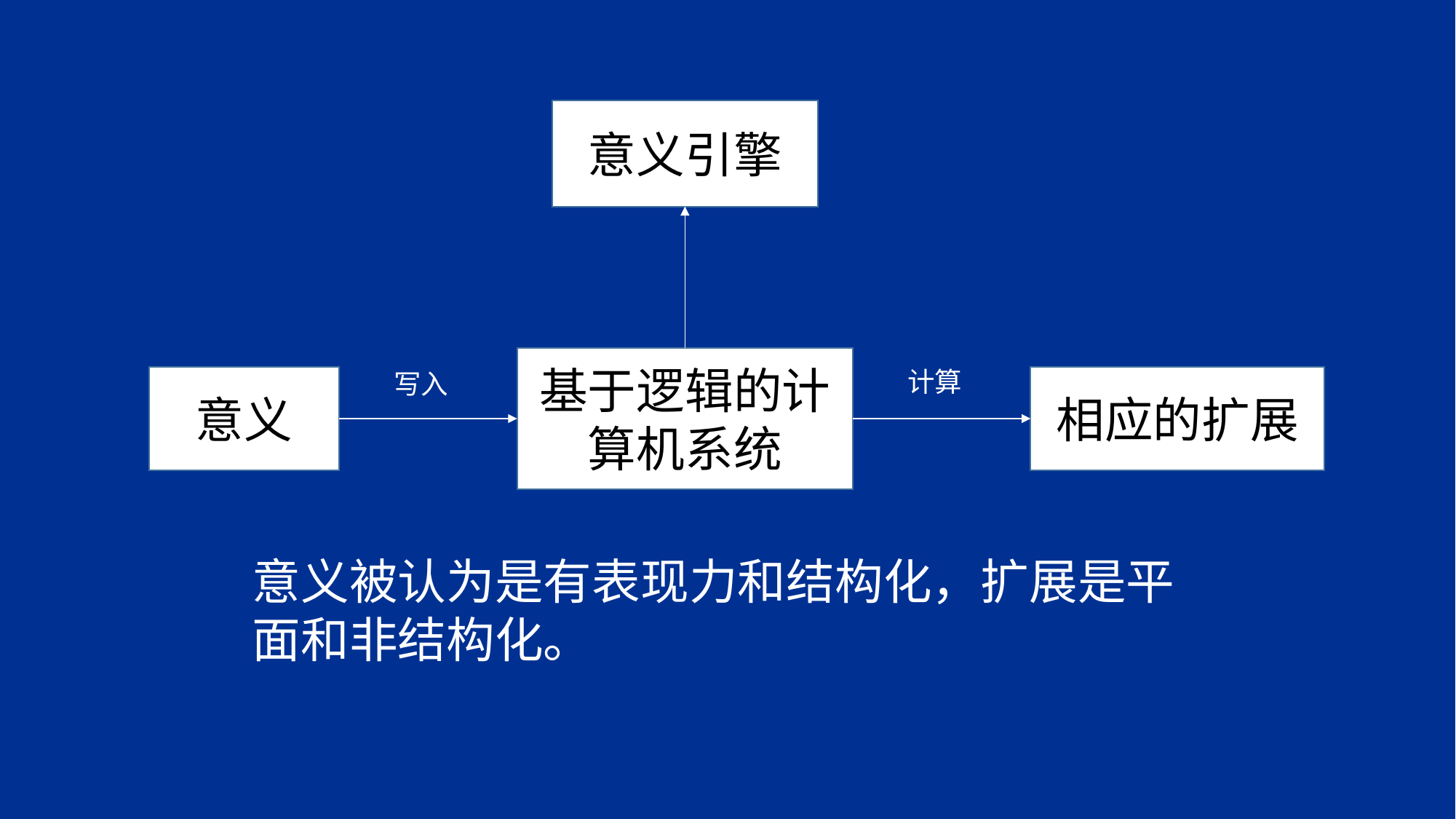

意义引擎
基于逻辑的计算机系统
计算
写入
意义
相应的扩展
意义被认为是有表现力和结构化，扩展是平面和非结构化。